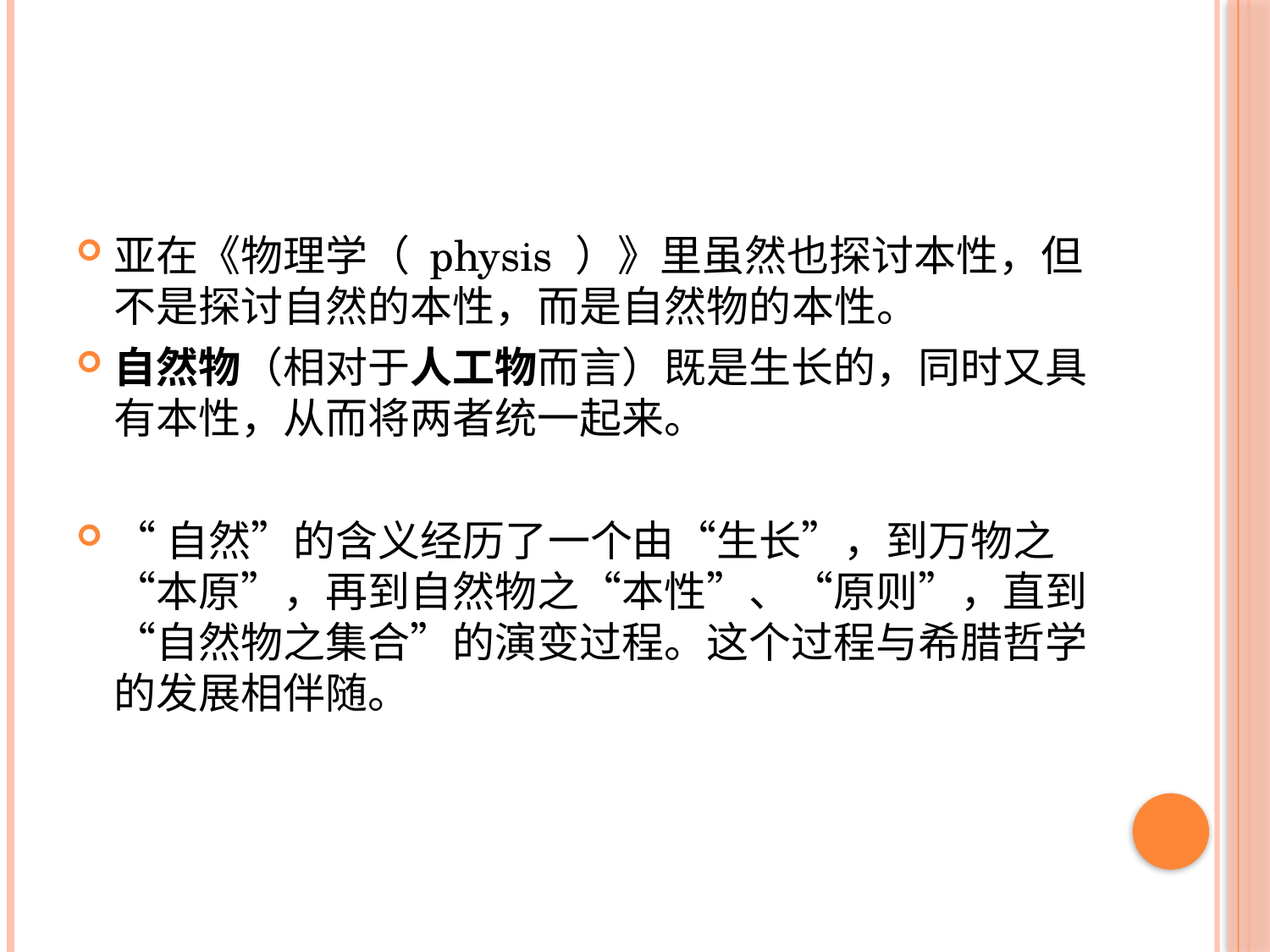

#
亚在《物理学（ physis ）》里虽然也探讨本性，但不是探讨自然的本性，而是自然物的本性。
自然物（相对于人工物而言）既是生长的，同时又具有本性，从而将两者统一起来。

“自然”的含义经历了一个由“生长”，到万物之“本原”，再到自然物之“本性”、“原则”，直到“自然物之集合”的演变过程。这个过程与希腊哲学的发展相伴随。